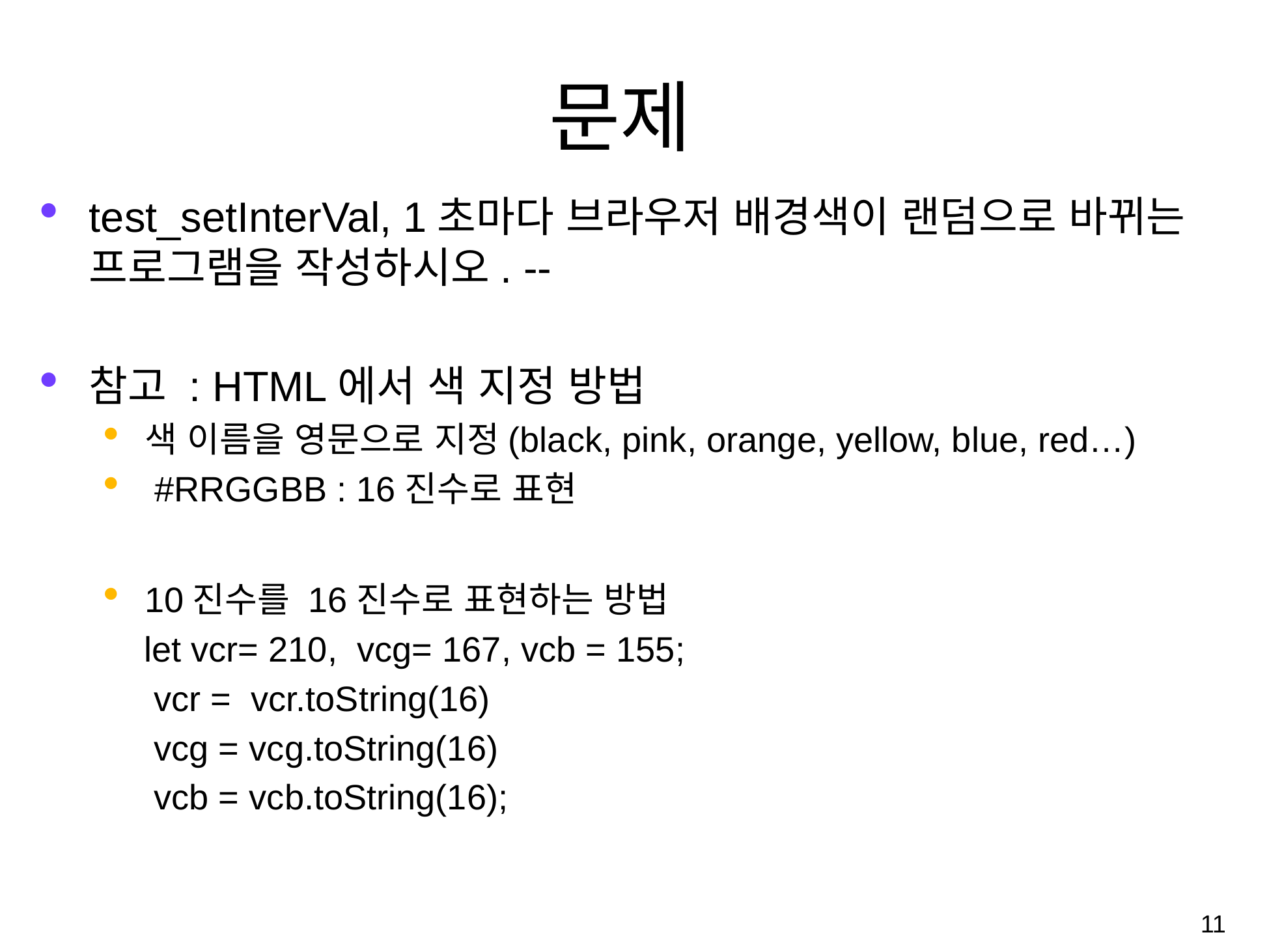

# 문제
test_setInterVal, 1초마다 브라우저 배경색이 랜덤으로 바뀌는 프로그램을 작성하시오. --

참고 : HTML에서 색 지정 방법
색 이름을 영문으로 지정(black, pink, orange, yellow, blue, red…)
 #RRGGBB : 16진수로 표현

10진수를 16진수로 표현하는 방법
    let vcr= 210,  vcg= 167, vcb = 155;
     vcr =  vcr.toString(16)
     vcg = vcg.toString(16)
     vcb = vcb.toString(16);

11